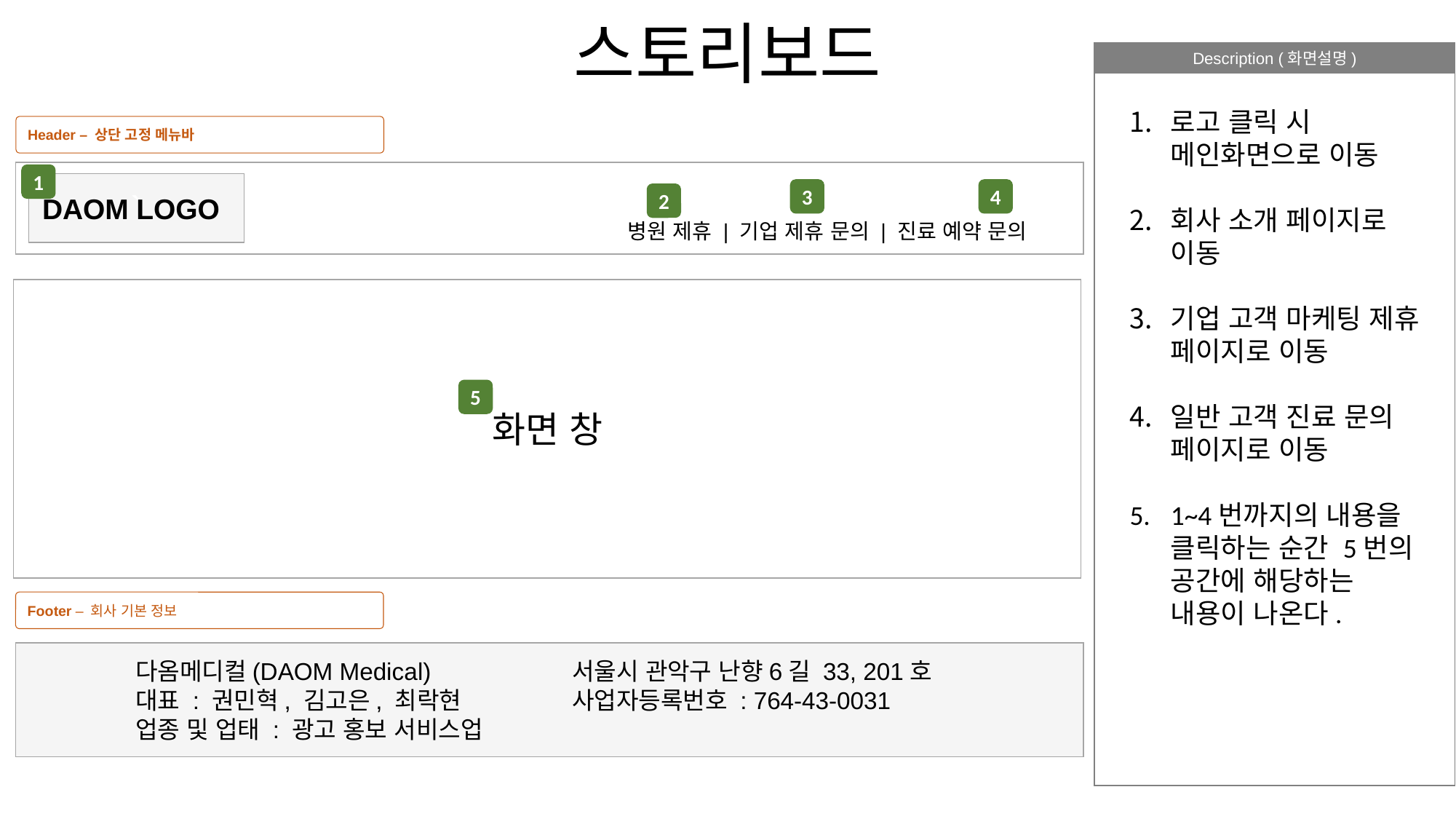

스토리보드

Description (화면설명)

로고 클릭 시   메인화면으로 이동

회사 소개 페이지로 이동

기업 고객 마케팅 제휴 페이지로 이동

일반 고객 진료 문의 페이지로 이동

1~4번까지의 내용을 클릭하는 순간 5번의 공간에 해당하는 내용이 나온다.
Header – 상단 고정 메뉴바

`
1
`
3
4
2
DAOM LOGO
병원 제휴 | 기업 제휴 문의 | 진료 예약 문의
화면 창
5
Footer – 회사 기본 정보
다옴메디컬(DAOM Medical)		서울시 관악구 난향6길 33, 201호
대표 : 권민혁, 김고은, 최락현 	사업자등록번호 : 764-43-0031
업종 및 업태 : 광고 홍보 서비스업